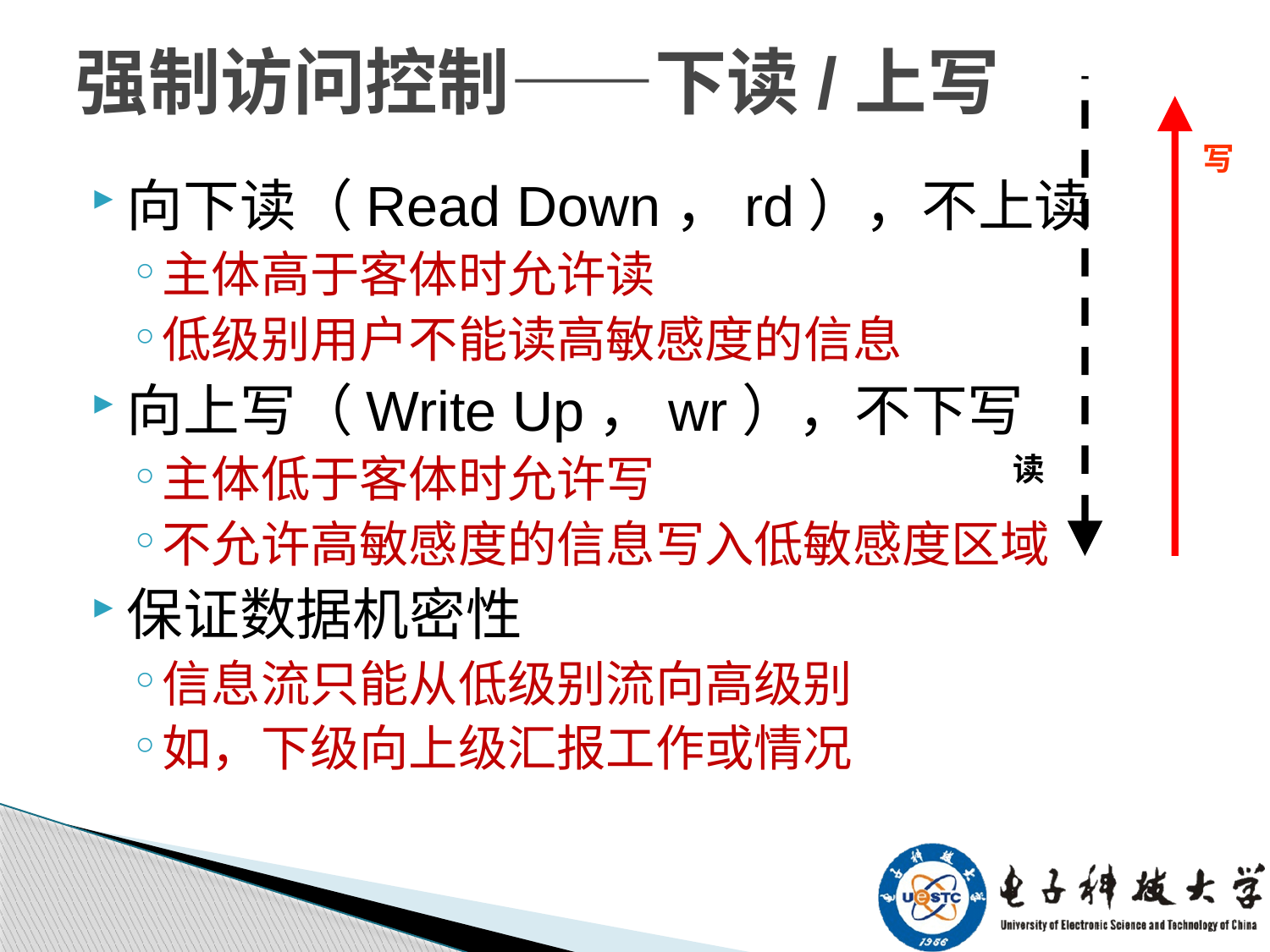

# 强制访问控制——下读/上写

写
读
向下读（Read Down，rd），不上读
主体高于客体时允许读
低级别用户不能读高敏感度的信息
向上写（Write Up，wr），不下写
主体低于客体时允许写
不允许高敏感度的信息写入低敏感度区域
保证数据机密性
信息流只能从低级别流向高级别
如，下级向上级汇报工作或情况